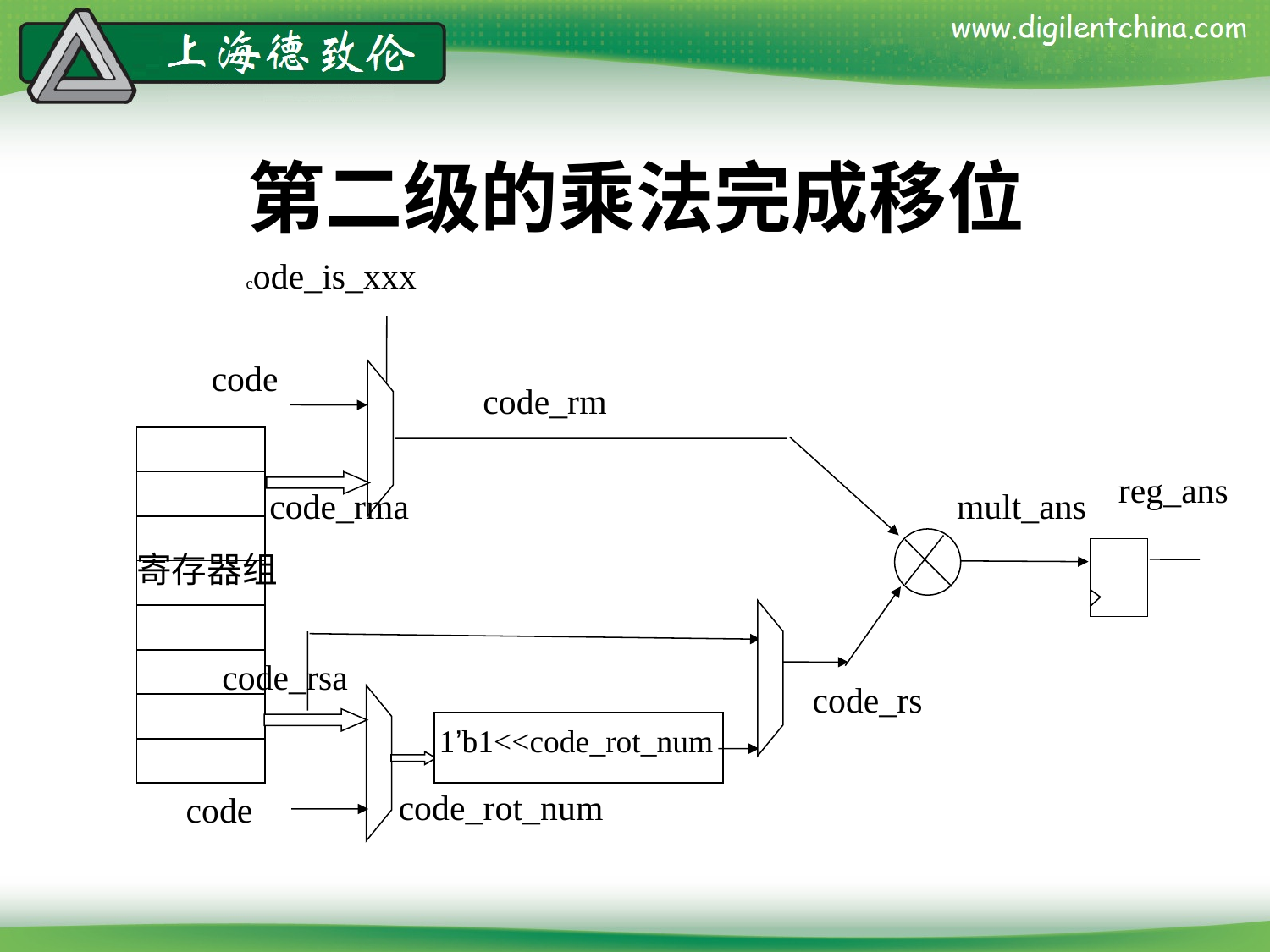

# 第二级的乘法完成移位

code_is_xxx

code
code_rm

reg_ans

code_rma
mult_ans

寄存器组

code_rsa

code_rs

1’b1<<code_rot_num

code_rot_num
code